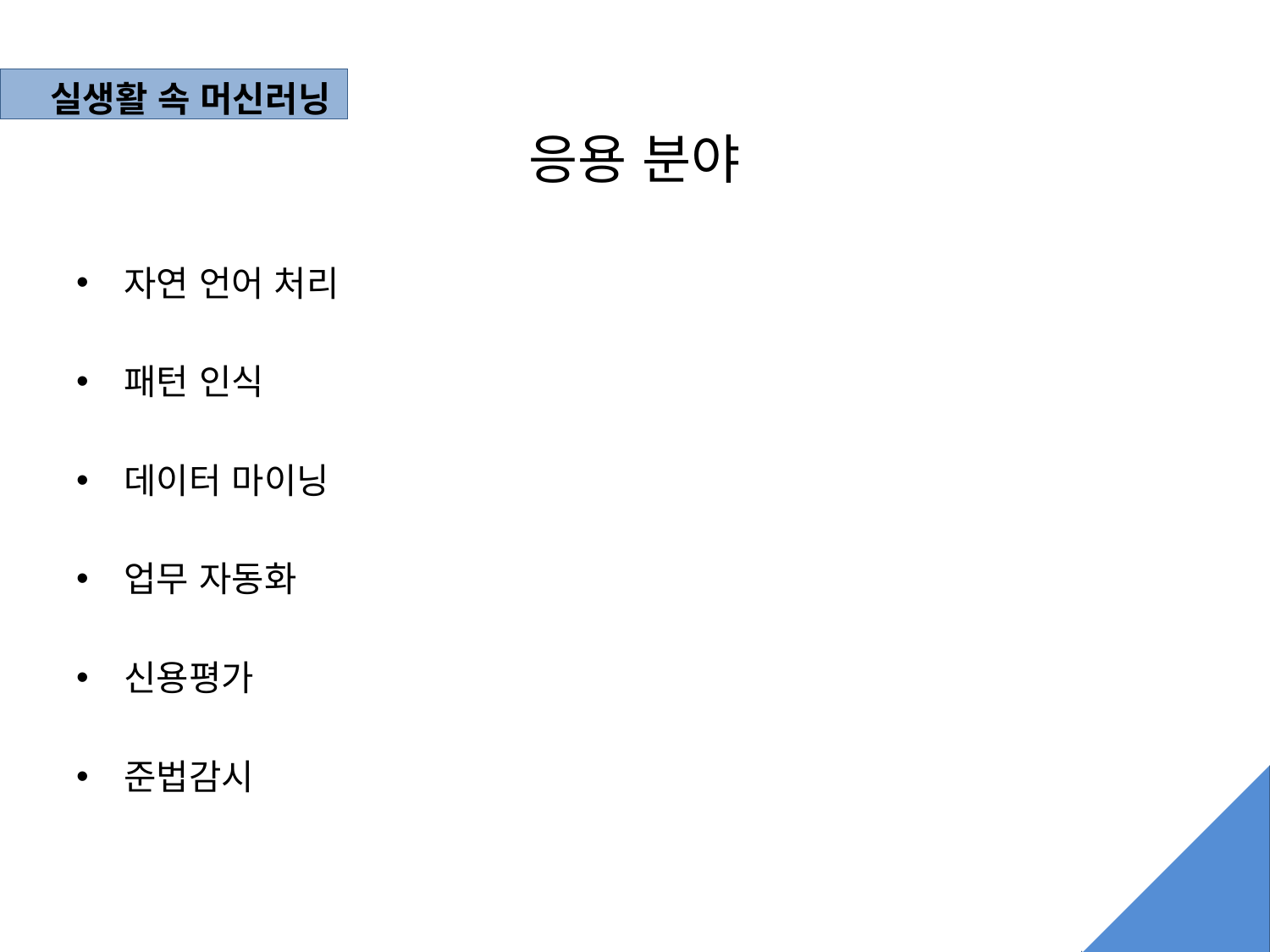

실생활 속 머신러닝

# 응용 분야

자연 언어 처리

패턴 인식

데이터 마이닝

업무 자동화

신용평가

준법감시